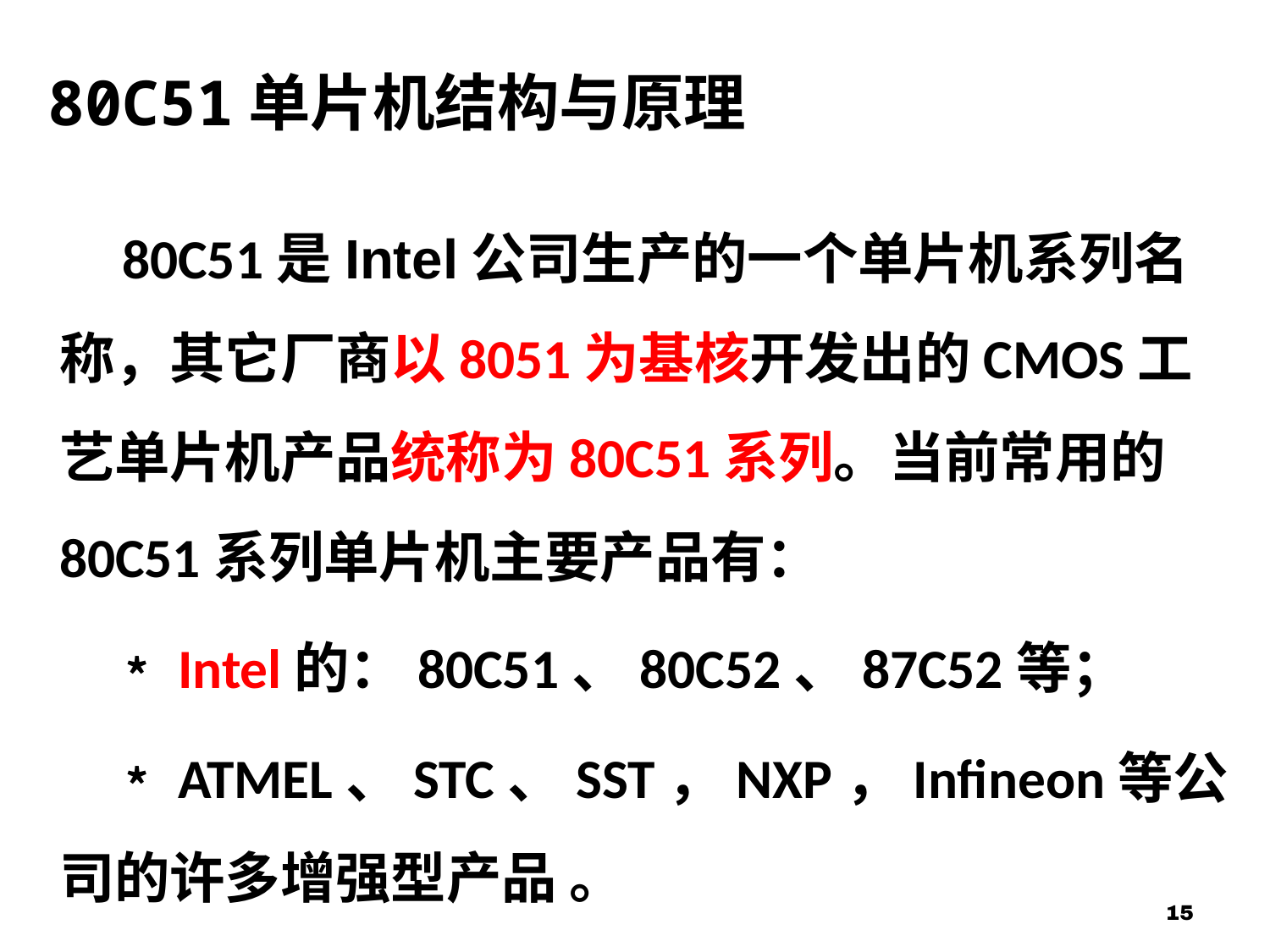

80C51单片机结构与原理

      80C51是Intel公司生产的一个单片机系列名称，其它厂商以8051为基核开发出的CMOS工艺单片机产品统称为80C51系列。当前常用的80C51系列单片机主要产品有：
     ﹡ Intel的：80C51、80C52、87C52等；
     ﹡ ATMEL、STC、SST，NXP，Infineon等公司的许多增强型产品 。
15